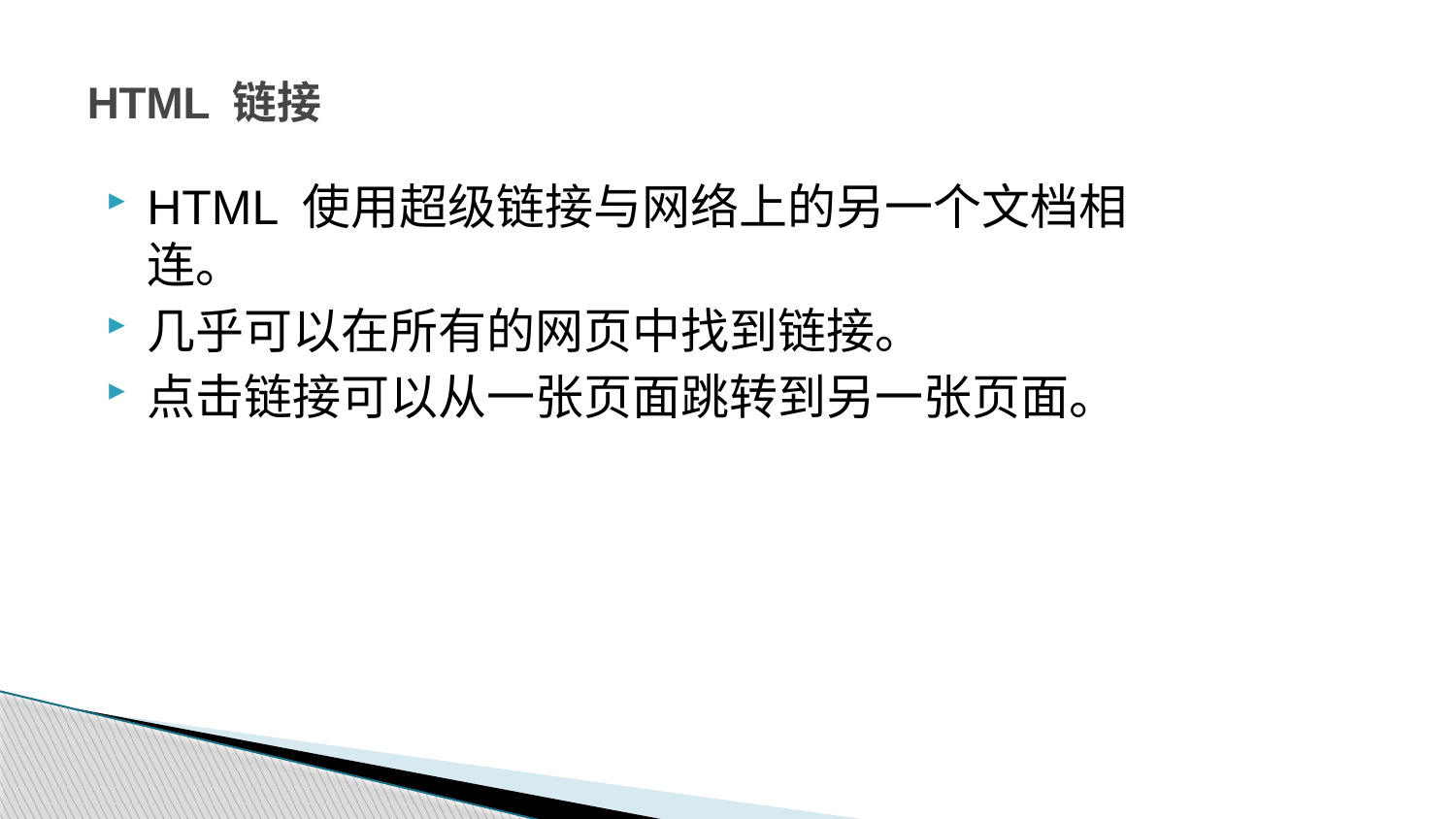

# HTML 链接
HTML 使用超级链接与网络上的另一个文档相连。
几乎可以在所有的网页中找到链接。
点击链接可以从一张页面跳转到另一张页面。